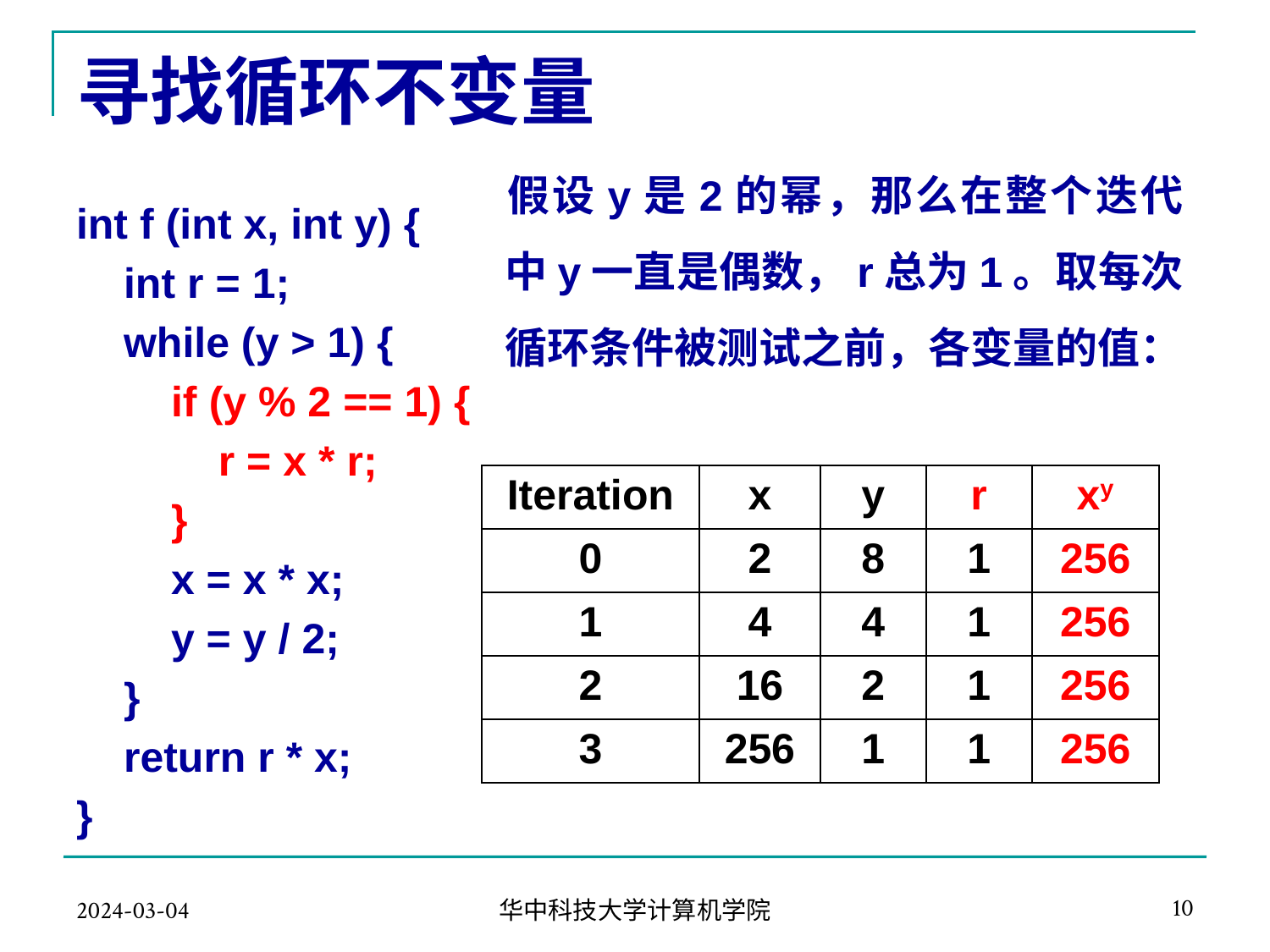

# 寻找循环不变量
	假设y是2的幂，那么在整个迭代中y一直是偶数，r总为1。取每次循环条件被测试之前，各变量的值：
int f (int x, int y) {
    int r = 1;
    while (y > 1) {
        if (y % 2 == 1) {
            r = x * r;
        }
        x = x * x;
        y = y / 2;
    }
    return r * x;
}
| Iteration | x | y | r | xy |
| --- | --- | --- | --- | --- |
| 0 | 2 | 8 | 1 | 256 |
| 1 | 4 | 4 | 1 | 256 |
| 2 | 16 | 2 | 1 | 256 |
| 3 | 256 | 1 | 1 | 256 |
2024-03-04
10
华中科技大学计算机学院